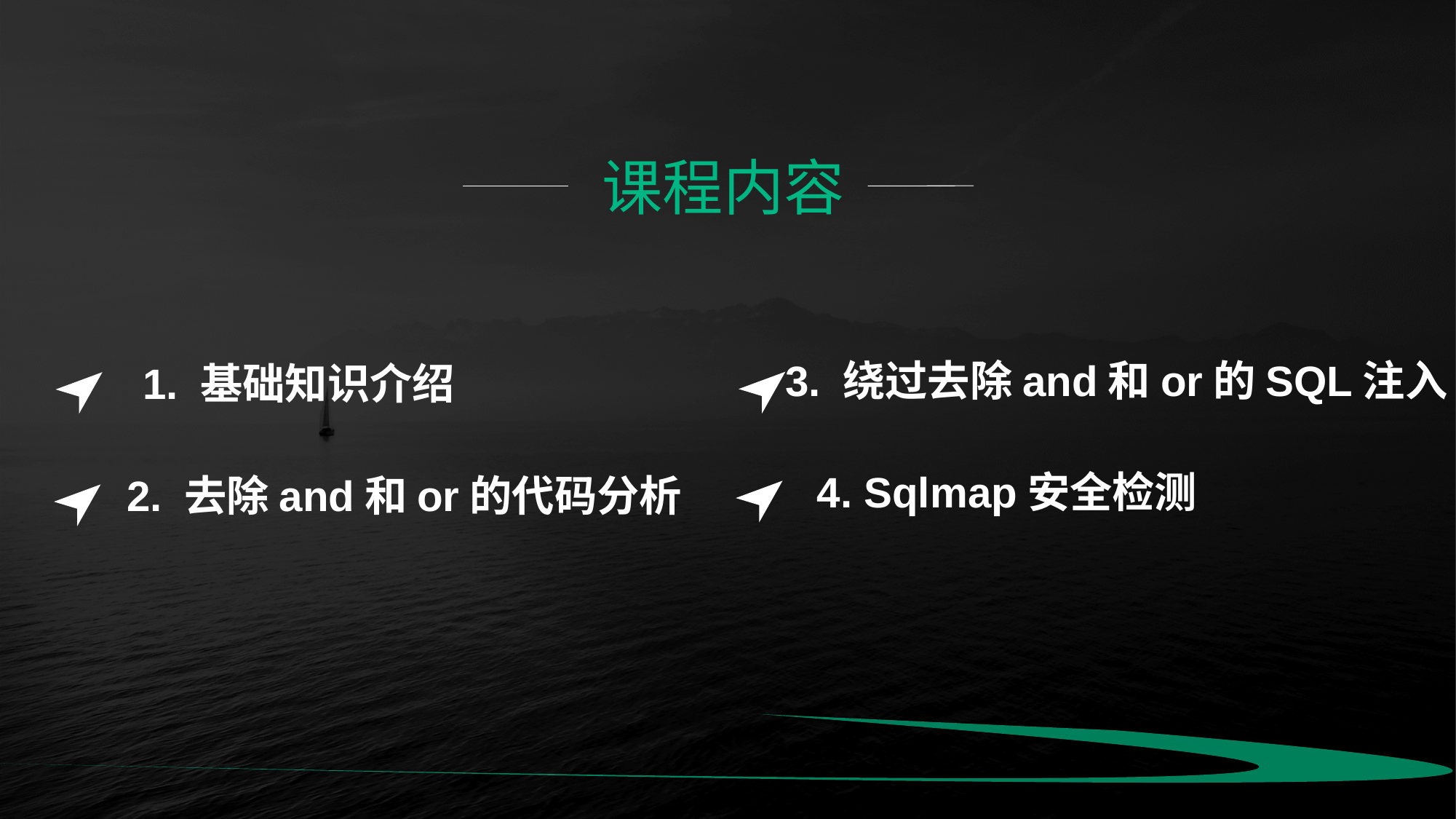

课程内容
3. 绕过去除and和or的SQL注入

4. Sqlmap安全检测

1. 基础知识介绍

2. 去除and和or的代码分析